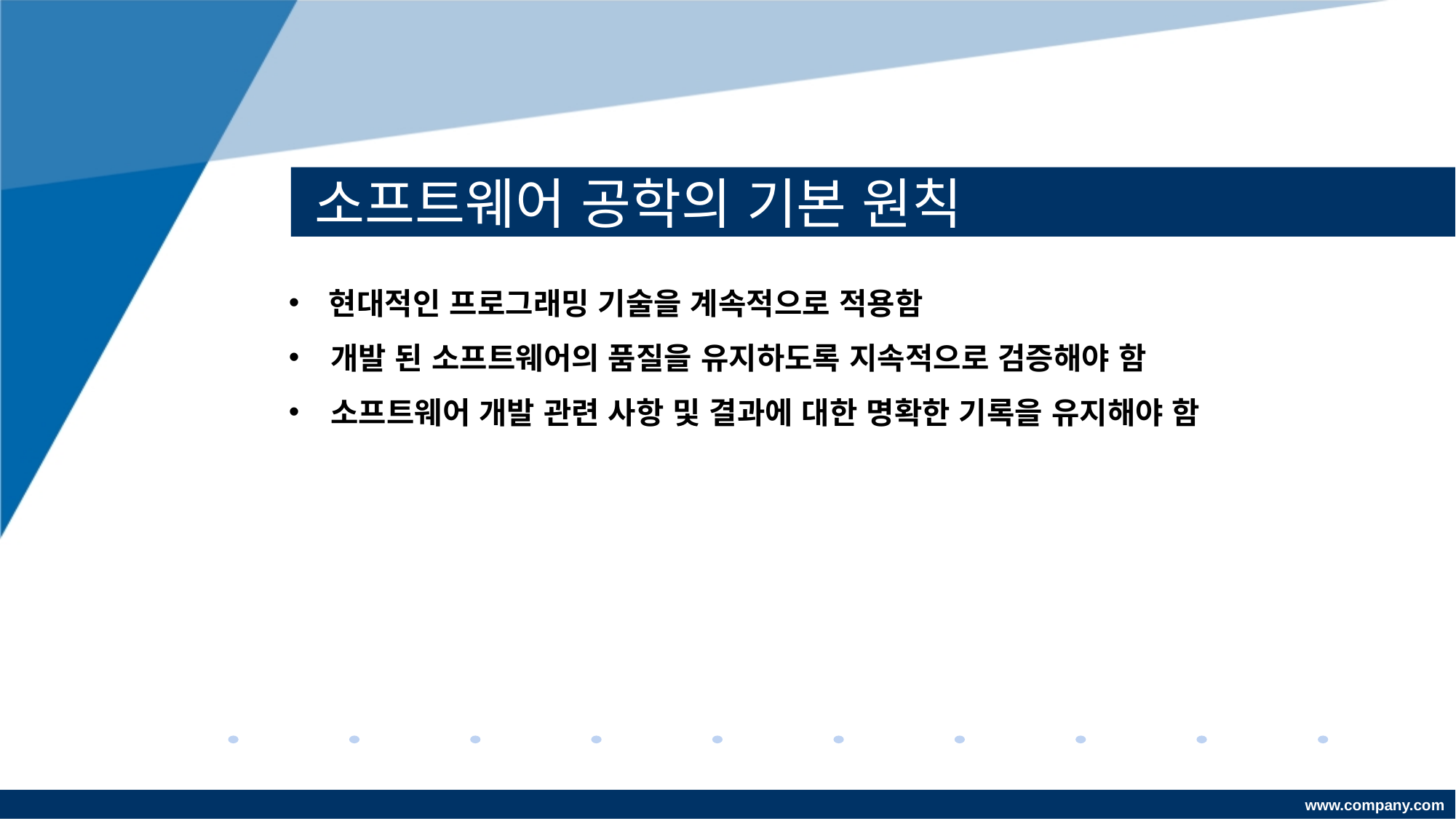

# 소프트웨어 공학의 기본 원칙
 현대적인 프로그래밍 기술을 계속적으로 적용함
 개발 된 소프트웨어의 품질을 유지하도록 지속적으로 검증해야 함
 소프트웨어 개발 관련 사항 및 결과에 대한 명확한 기록을 유지해야 함